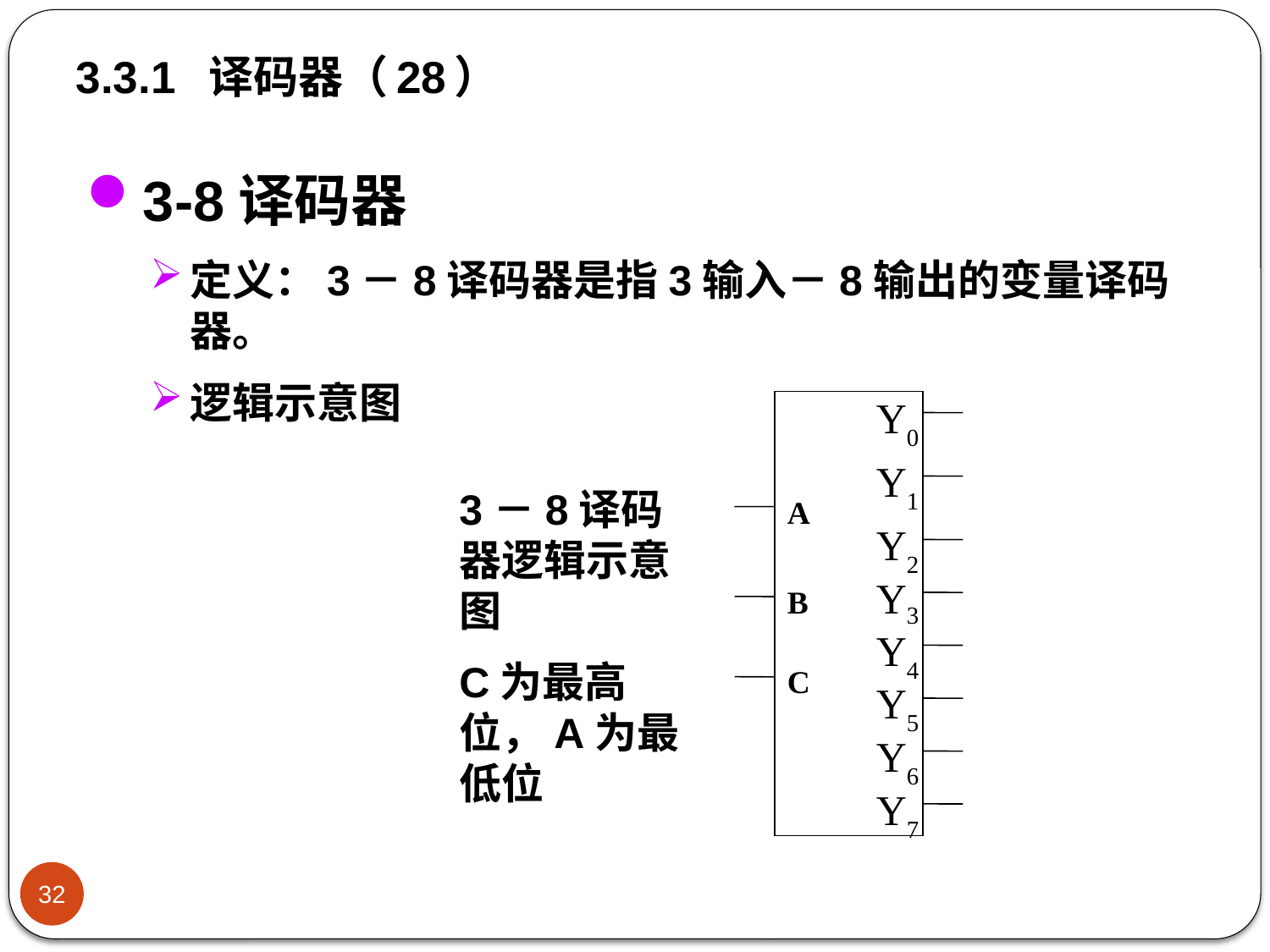

# 3.3.1  译码器（28）
3-8译码器
定义：3－8译码器是指3输入－8输出的变量译码器。
逻辑示意图

Y0

Y1
3－8译码器逻辑示意图
C为最高位，A为最低位

A

Y2

Y3
B

Y4

C

Y5

Y6

Y7

32